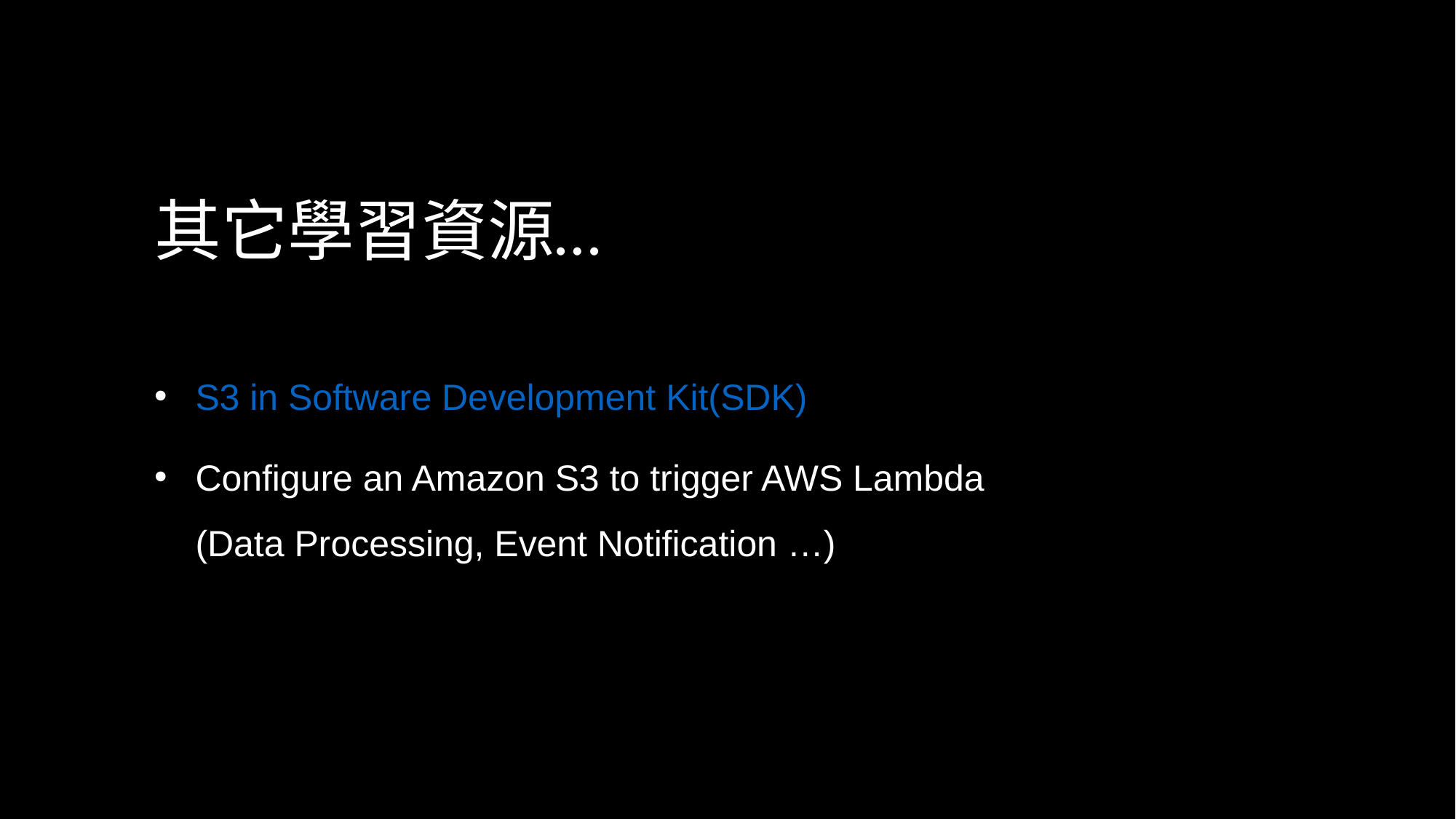

# 其它學習資源…
S3 in Software Development Kit(SDK)
Configure an Amazon S3 to trigger AWS Lambda
(Data Processing, Event Notification …)